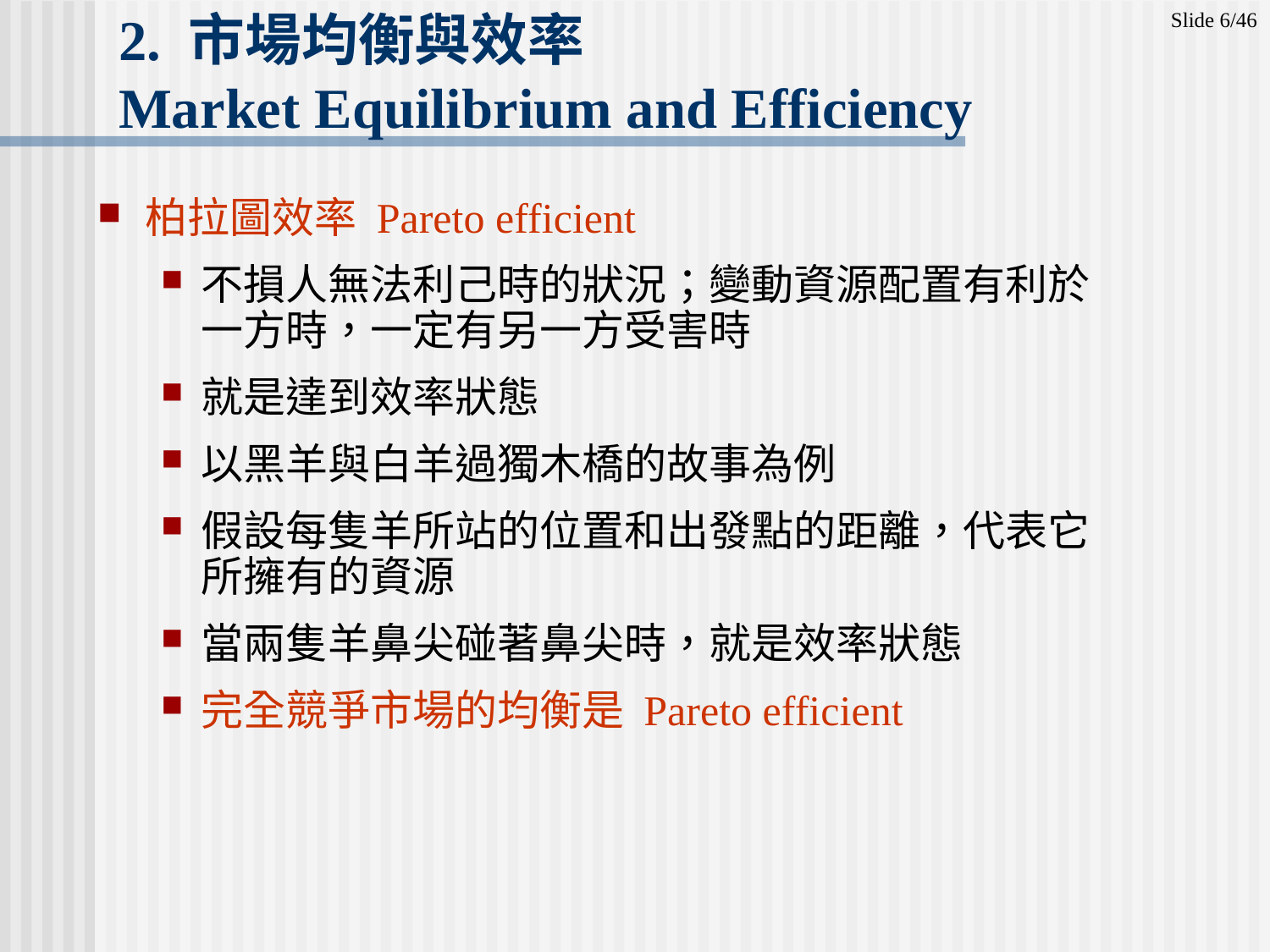

Slide 6/46
# 2. 市場均衡與效率 Market Equilibrium and Efficiency
柏拉圖效率 Pareto efficient
不損人無法利己時的狀況；變動資源配置有利於一方時，一定有另一方受害時
就是達到效率狀態
以黑羊與白羊過獨木橋的故事為例
假設每隻羊所站的位置和出發點的距離，代表它所擁有的資源
當兩隻羊鼻尖碰著鼻尖時，就是效率狀態
完全競爭市場的均衡是 Pareto efficient